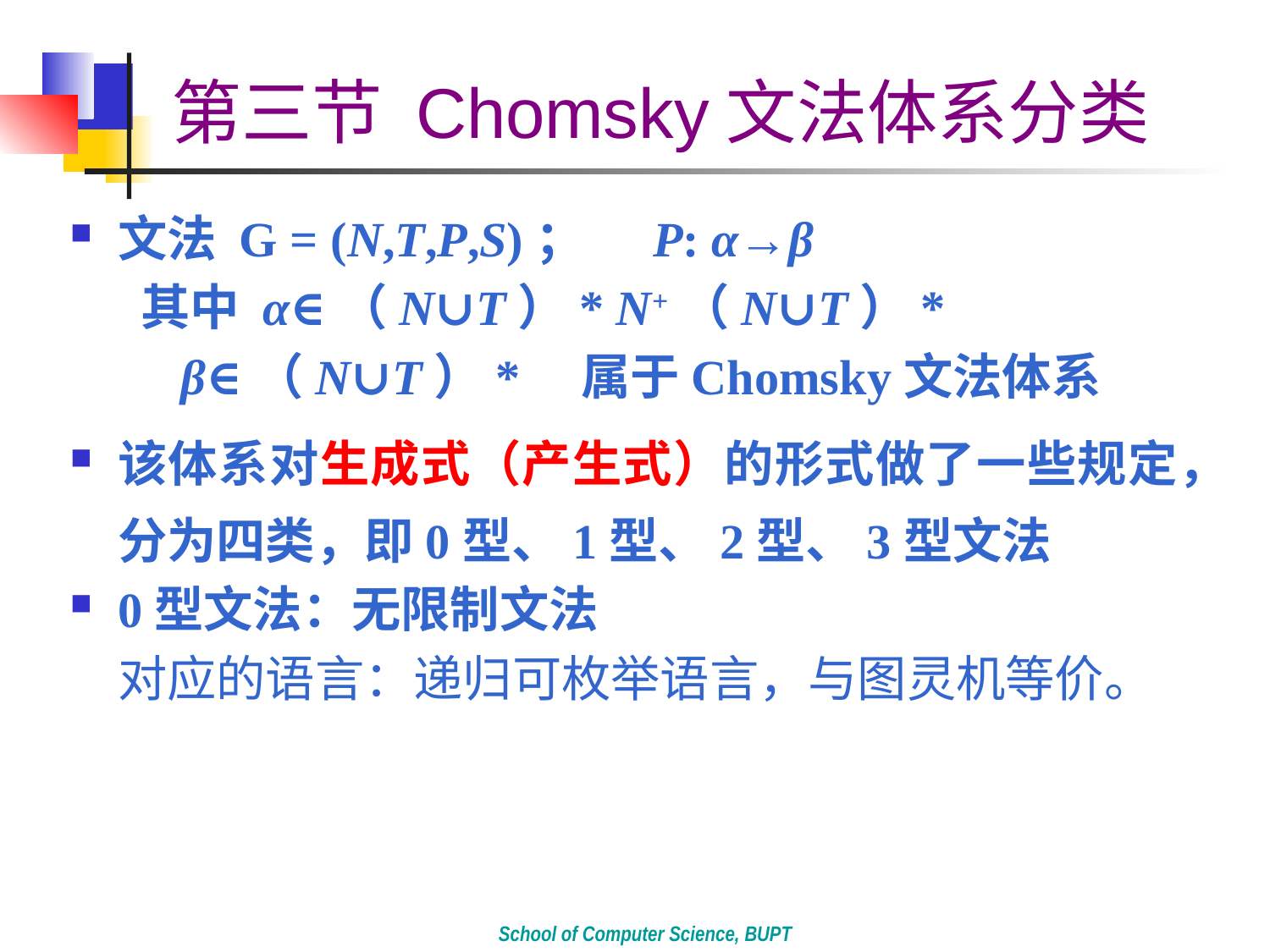

# 第三节 Chomsky文法体系分类
文法 G = (N,T,P,S)；     P: α→β
	 其中 α∈（N∪T）* N+（N∪T）*
         β∈（N∪T）*    属于Chomsky文法体系
该体系对生成式（产生式）的形式做了一些规定，分为四类，即0型、1型、2型、3型文法
0型文法：无限制文法
	对应的语言：递归可枚举语言，与图灵机等价。

School of Computer Science, BUPT
38